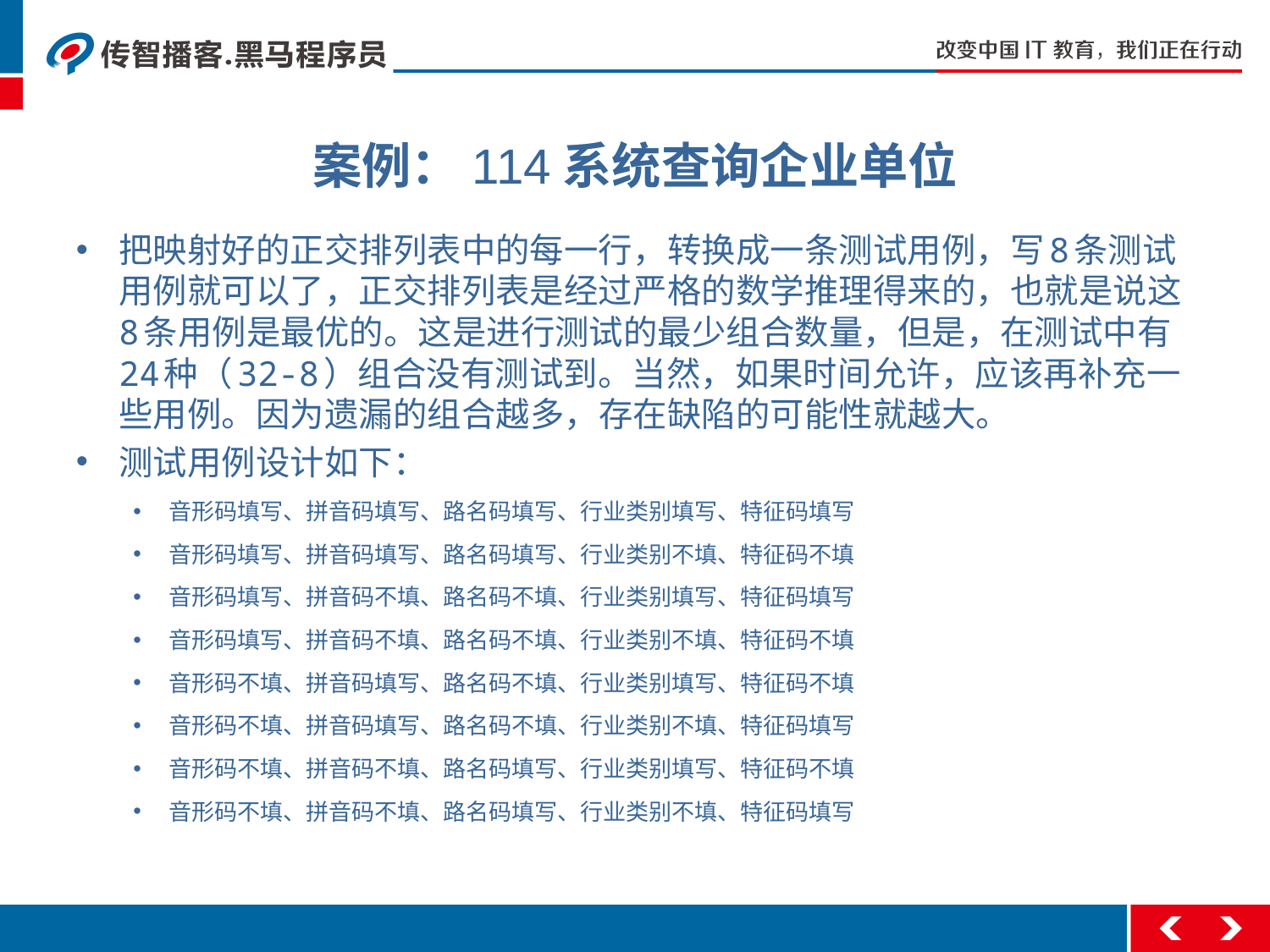

# 案例：114系统查询企业单位
把映射好的正交排列表中的每一行，转换成一条测试用例，写8条测试用例就可以了，正交排列表是经过严格的数学推理得来的，也就是说这8条用例是最优的。这是进行测试的最少组合数量，但是，在测试中有24种（32-8）组合没有测试到。当然，如果时间允许，应该再补充一些用例。因为遗漏的组合越多，存在缺陷的可能性就越大。
测试用例设计如下：
音形码填写、拼音码填写、路名码填写、行业类别填写、特征码填写
音形码填写、拼音码填写、路名码填写、行业类别不填、特征码不填
音形码填写、拼音码不填、路名码不填、行业类别填写、特征码填写
音形码填写、拼音码不填、路名码不填、行业类别不填、特征码不填
音形码不填、拼音码填写、路名码不填、行业类别填写、特征码不填
音形码不填、拼音码填写、路名码不填、行业类别不填、特征码填写
音形码不填、拼音码不填、路名码填写、行业类别填写、特征码不填
音形码不填、拼音码不填、路名码填写、行业类别不填、特征码填写